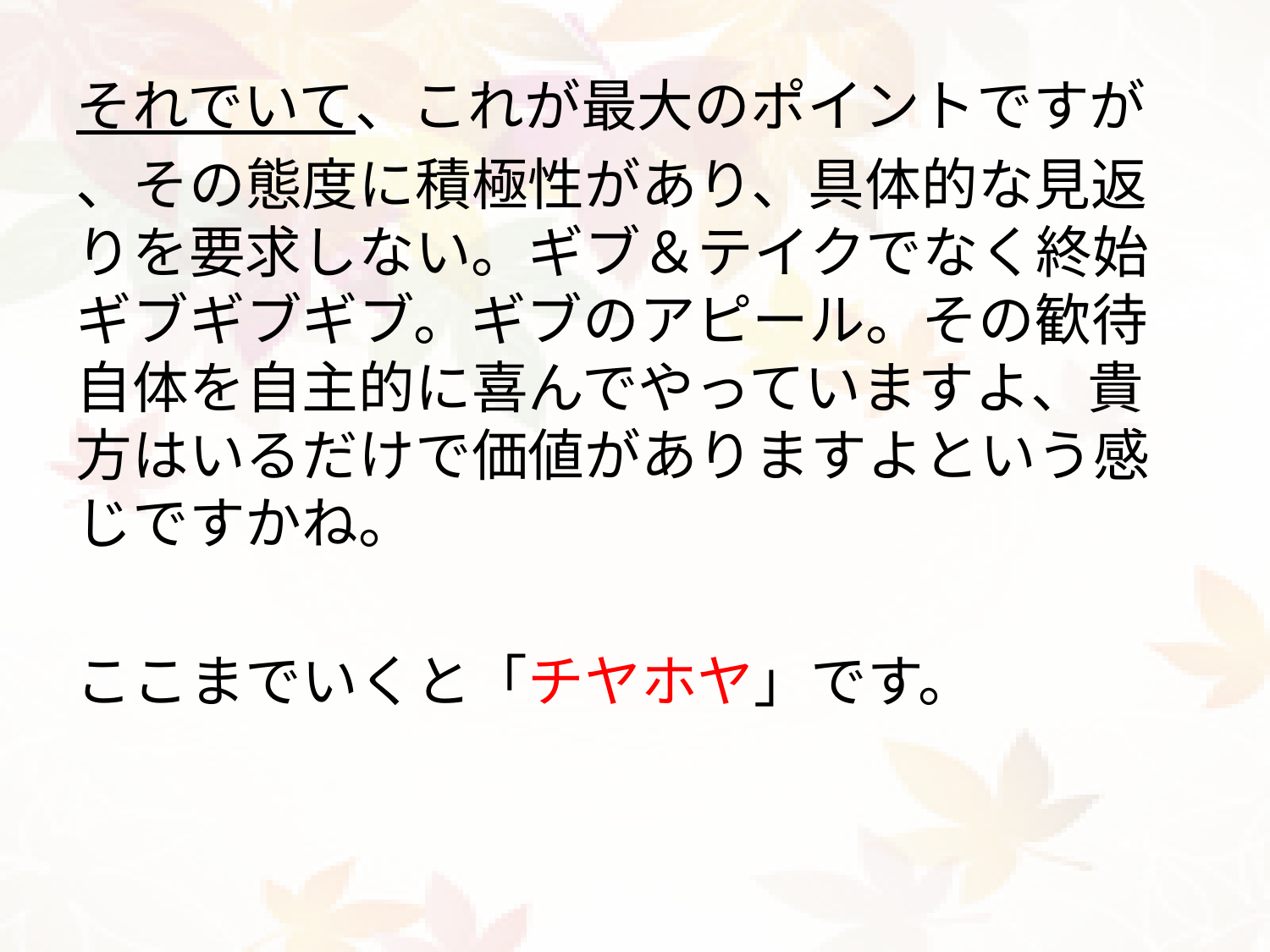

それでいて、これが最大のポイントですが
、その態度に積極性があり、具体的な見返りを要求しない。ギブ＆テイクでなく終始ギブギブギブ。ギブのアピール。その歓待自体を自主的に喜んでやっていますよ、貴方はいるだけで価値がありますよという感じですかね。

ここまでいくと「チヤホヤ」です。